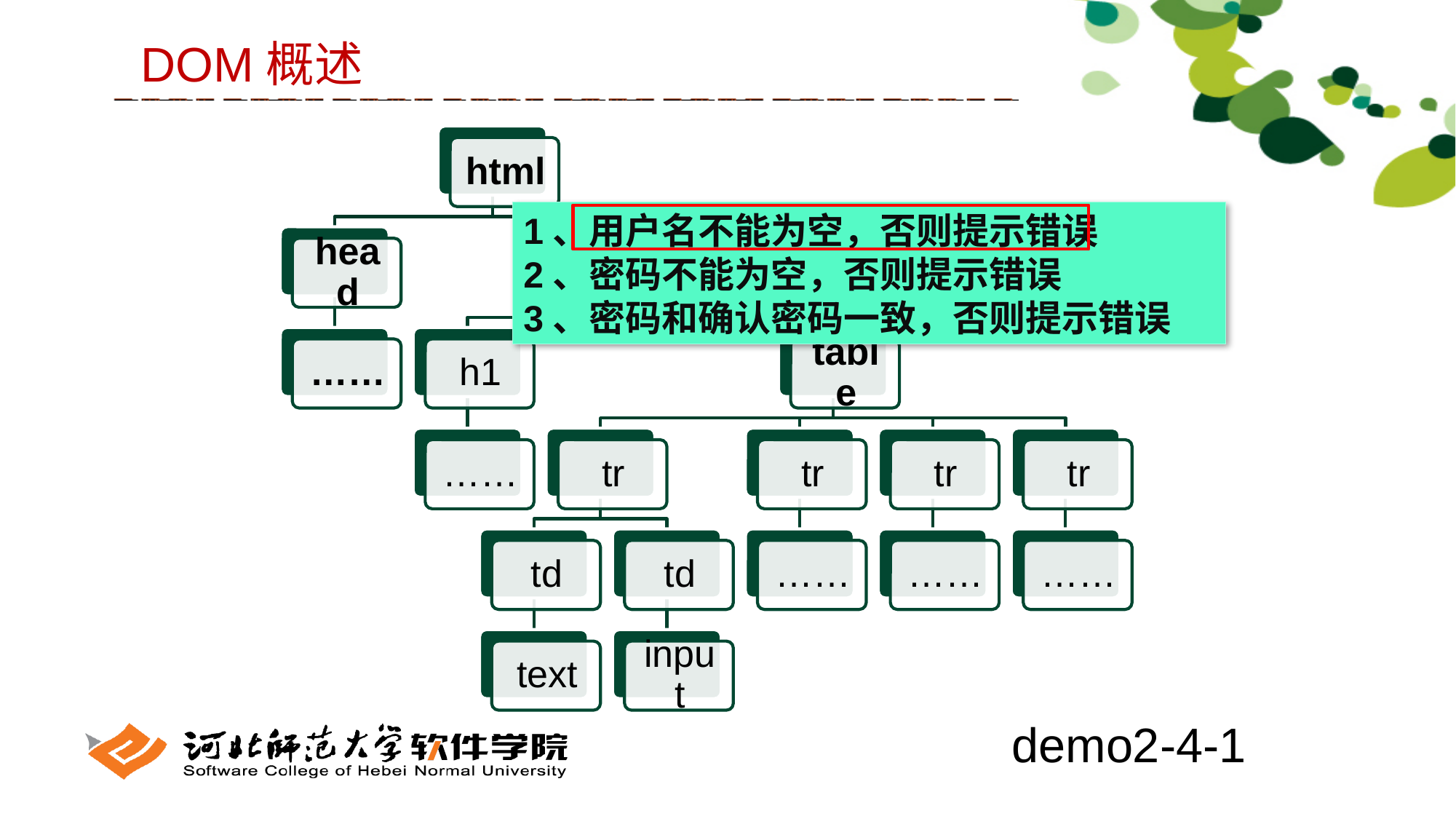

DOM概述
html
head
……
body
h1
……
table
tr
td
text
td
input
tr
……
tr
……
tr
……

1、用户名不能为空，否则提示错误
2、密码不能为空，否则提示错误
3、密码和确认密码一致，否则提示错误

demo2-4-1